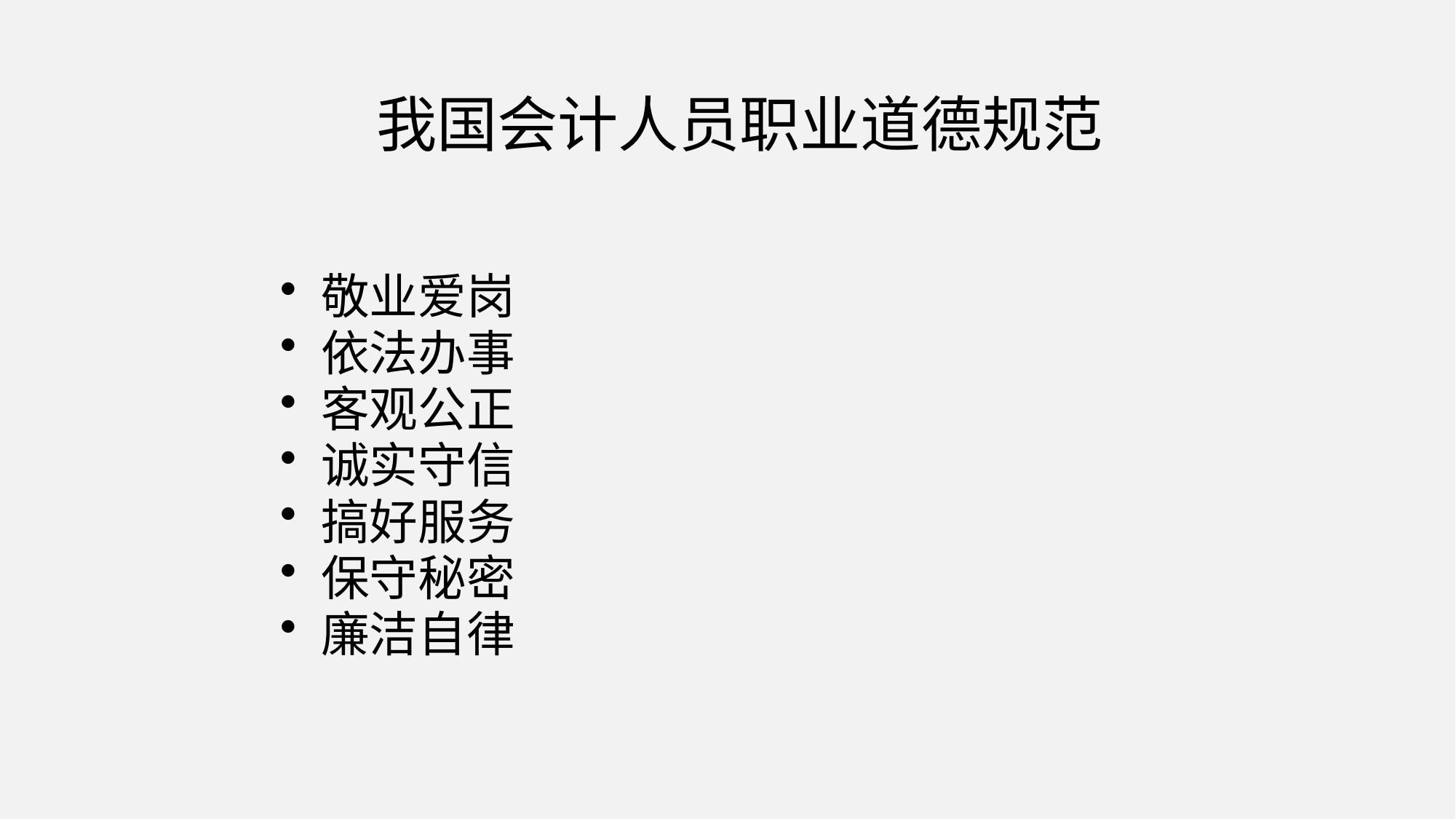

我国会计人员职业道德规范
敬业爱岗
依法办事
客观公正
诚实守信
搞好服务
保守秘密
廉洁自律